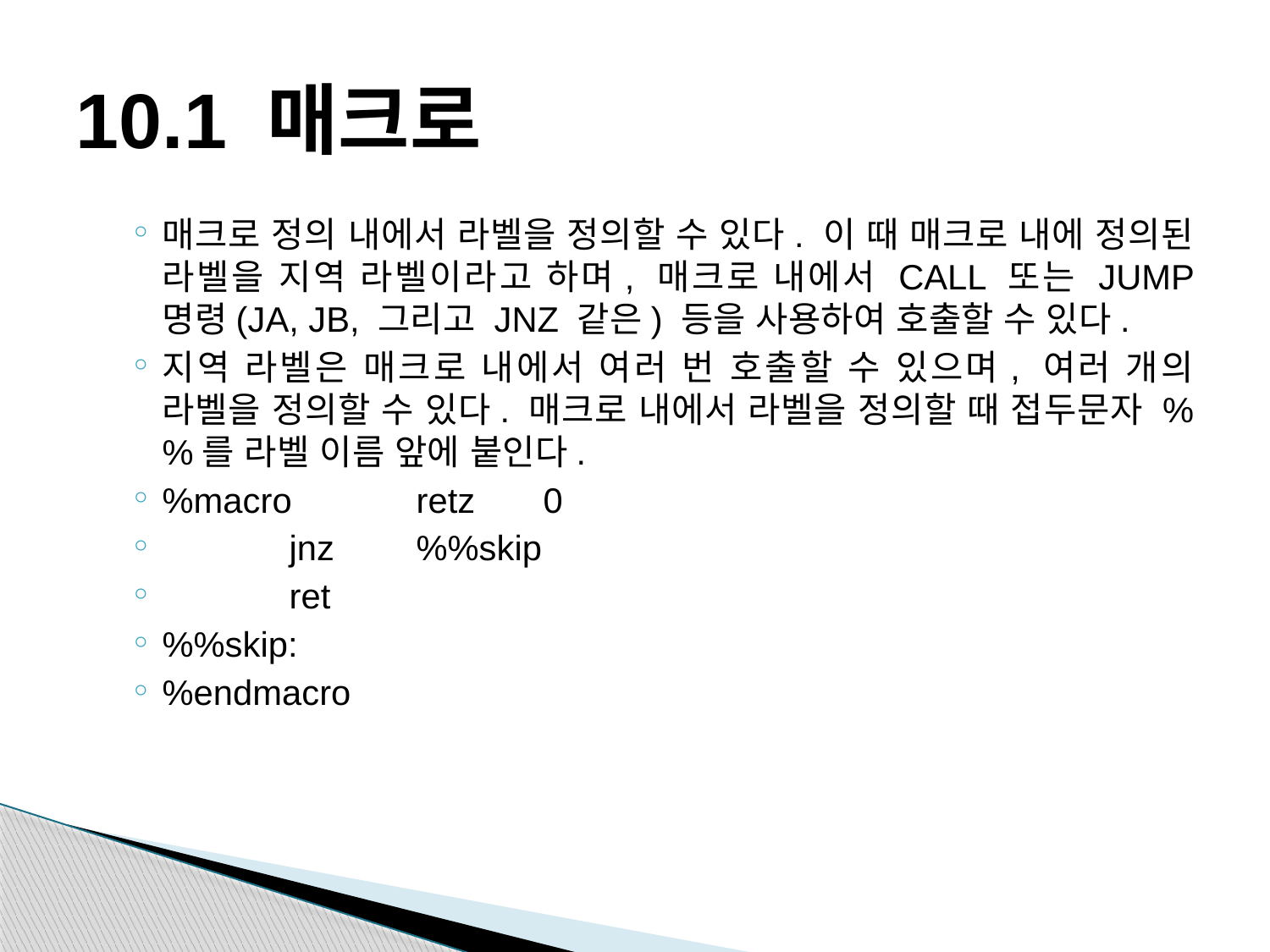

# 10.1 매크로
매크로 정의 내에서 라벨을 정의할 수 있다. 이 때 매크로 내에 정의된 라벨을 지역 라벨이라고 하며, 매크로 내에서 CALL 또는 JUMP 명령(JA, JB, 그리고 JNZ 같은) 등을 사용하여 호출할 수 있다.
지역 라벨은 매크로 내에서 여러 번 호출할 수 있으며, 여러 개의 라벨을 정의할 수 있다. 매크로 내에서 라벨을 정의할 때 접두문자 %%를 라벨 이름 앞에 붙인다.
%macro	retz	0
	jnz	%%skip
	ret
%%skip:
%endmacro